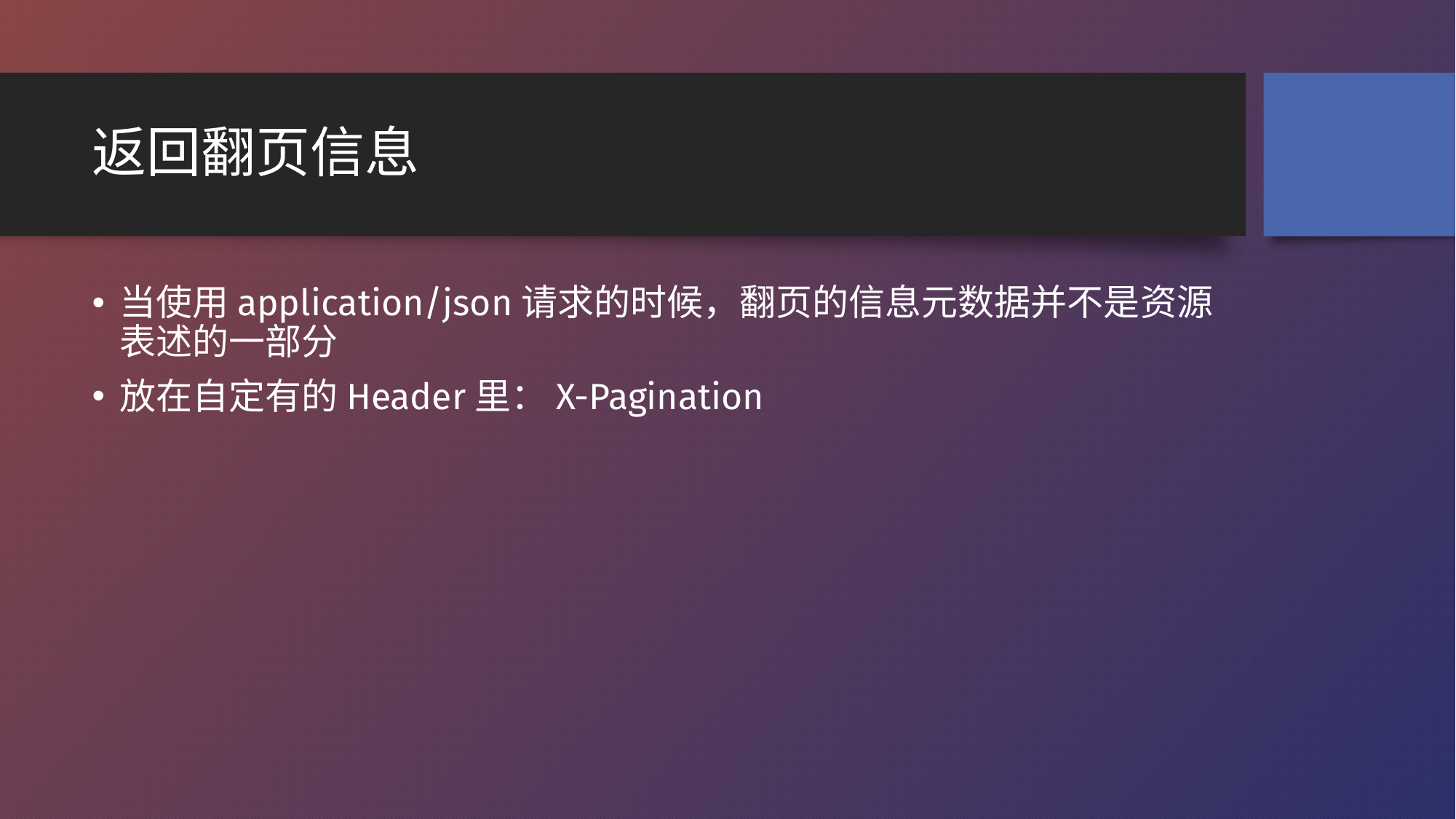

# 返回翻页信息
当使用application/json请求的时候，翻页的信息元数据并不是资源表述的一部分
放在自定有的Header里：X-Pagination